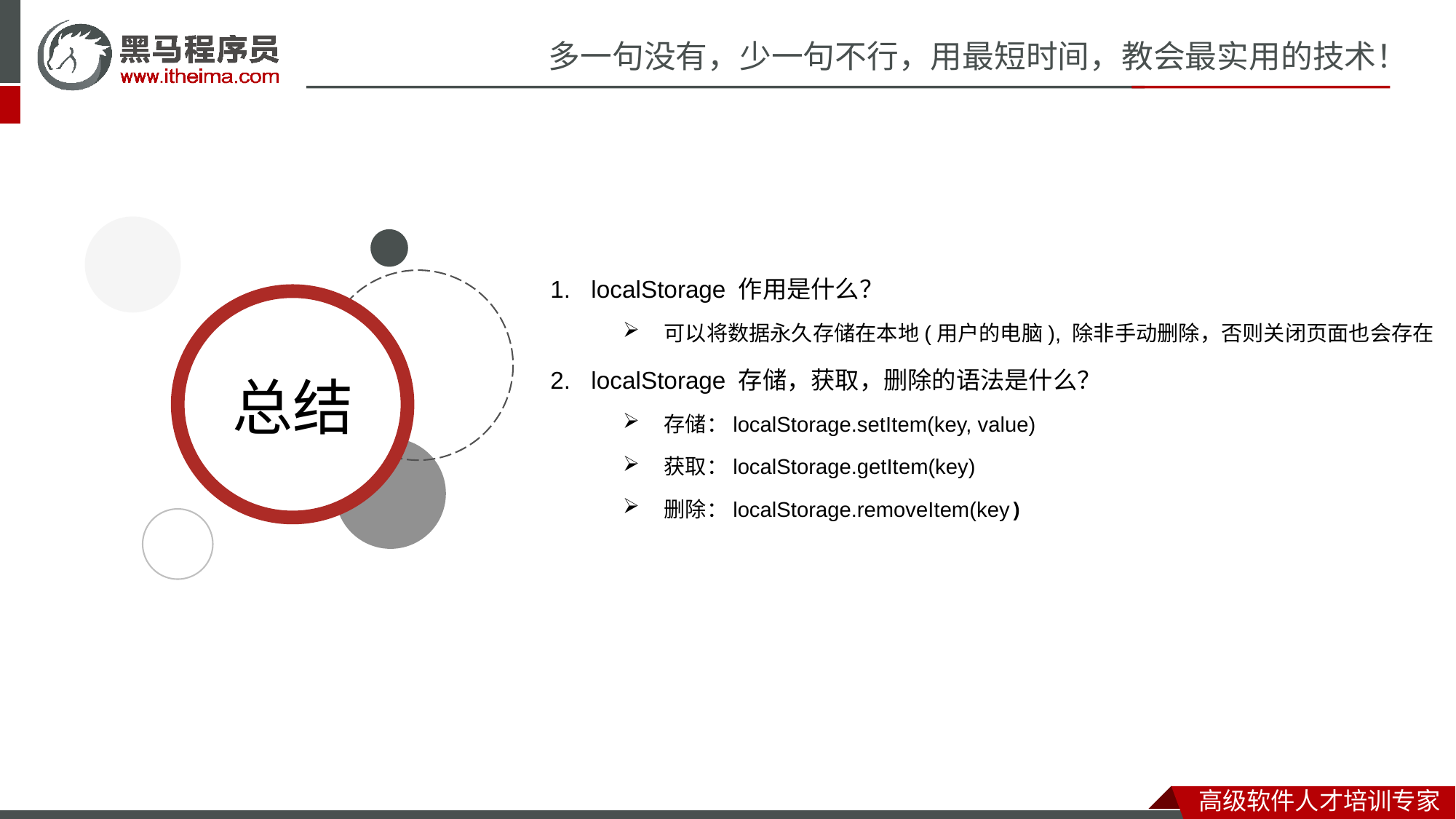

localStorage 作用是什么？
可以将数据永久存储在本地(用户的电脑), 除非手动删除，否则关闭页面也会存在
localStorage 存储，获取，删除的语法是什么？
存储：localStorage.setItem(key, value)
获取：localStorage.getItem(key)
删除：localStorage.removeItem(key)